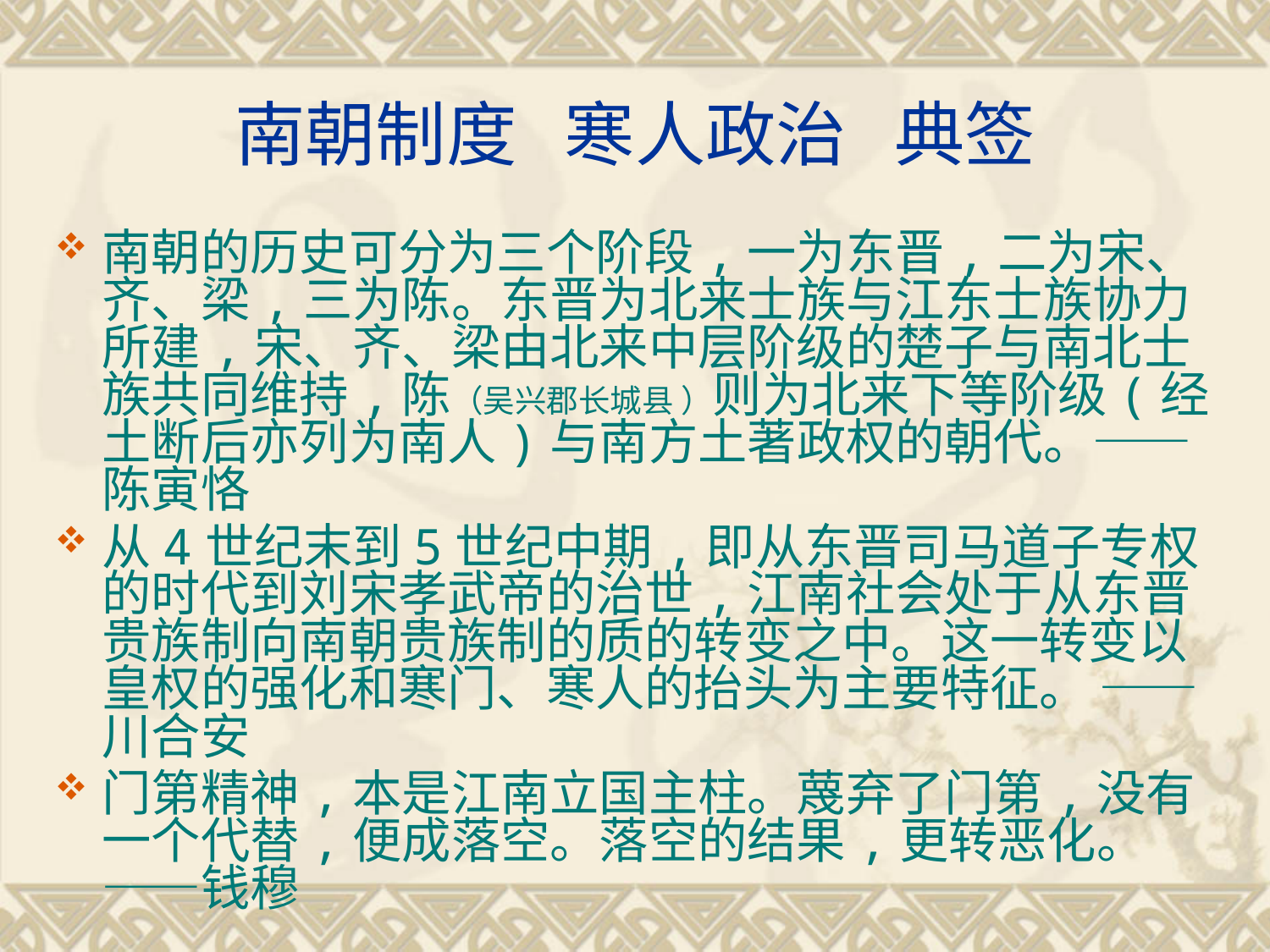

# 南朝制度   寒人政治   典签
南朝的历史可分为三个阶段,一为东晋,二为宋、齐、梁,三为陈。东晋为北来士族与江东士族协力所建,宋、齐、梁由北来中层阶级的楚子与南北士族共同维持,陈（吴兴郡长城县 ）则为北来下等阶级(经土断后亦列为南人)与南方土著政权的朝代。——陈寅恪
从4世纪末到5世纪中期,即从东晋司马道子专权的时代到刘宋孝武帝的治世,江南社会处于从东晋贵族制向南朝贵族制的质的转变之中。这一转变以皇权的强化和寒门、寒人的抬头为主要特征。 ——川合安
门第精神,本是江南立国主柱。蔑弃了门第,没有一个代替,便成落空。落空的结果,更转恶化。——钱穆